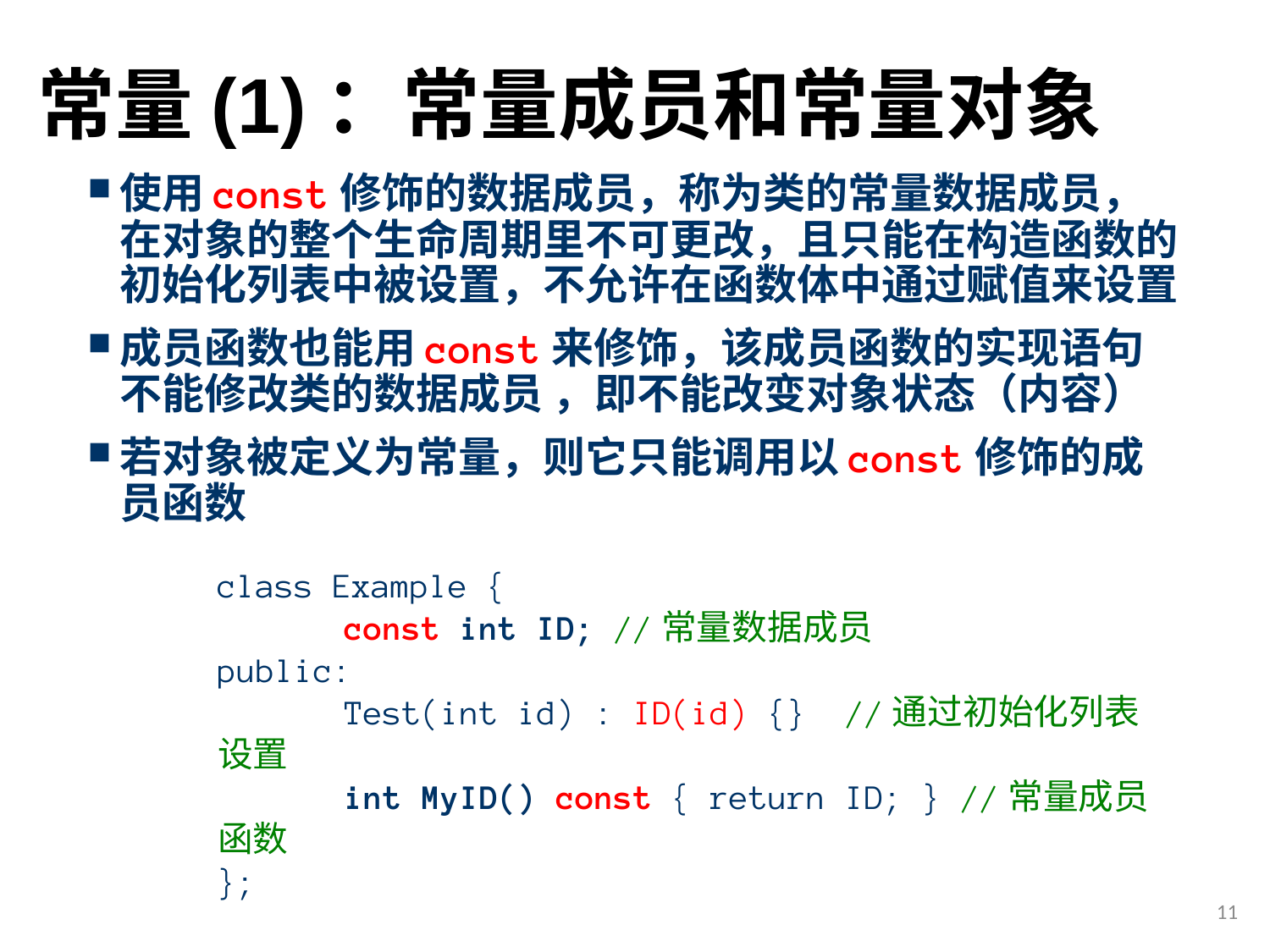

# 常量(1)：常量成员和常量对象
使用const修饰的数据成员，称为类的常量数据成员，在对象的整个生命周期里不可更改，且只能在构造函数的初始化列表中被设置，不允许在函数体中通过赋值来设置
成员函数也能用const来修饰，该成员函数的实现语句不能修改类的数据成员 ，即不能改变对象状态（内容）
若对象被定义为常量，则它只能调用以const修饰的成员函数
class Example {
	const int ID; //常量数据成员
public:
	Test(int id) : ID(id) {}  //通过初始化列表设置
	int MyID() const { return ID; } //常量成员函数
};
11